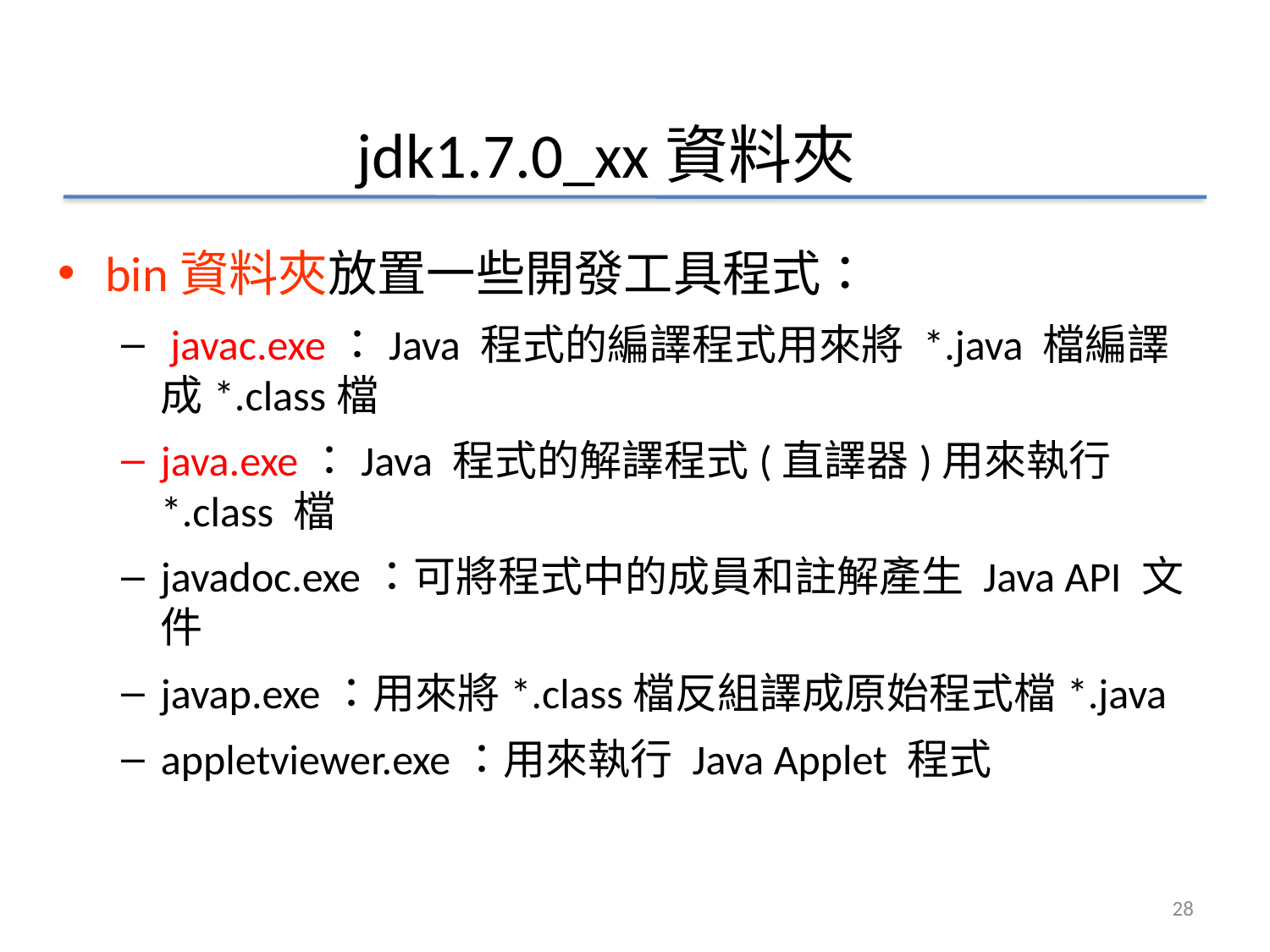

# jdk1.7.0_xx資料夾
bin資料夾放置一些開發工具程式：
 javac.exe：Java 程式的編譯程式用來將 *.java 檔編譯成*.class檔
java.exe：Java 程式的解譯程式(直譯器)用來執行 *.class 檔
javadoc.exe：可將程式中的成員和註解產生 Java API 文件
javap.exe：用來將*.class檔反組譯成原始程式檔*.java
appletviewer.exe：用來執行 Java Applet 程式
28